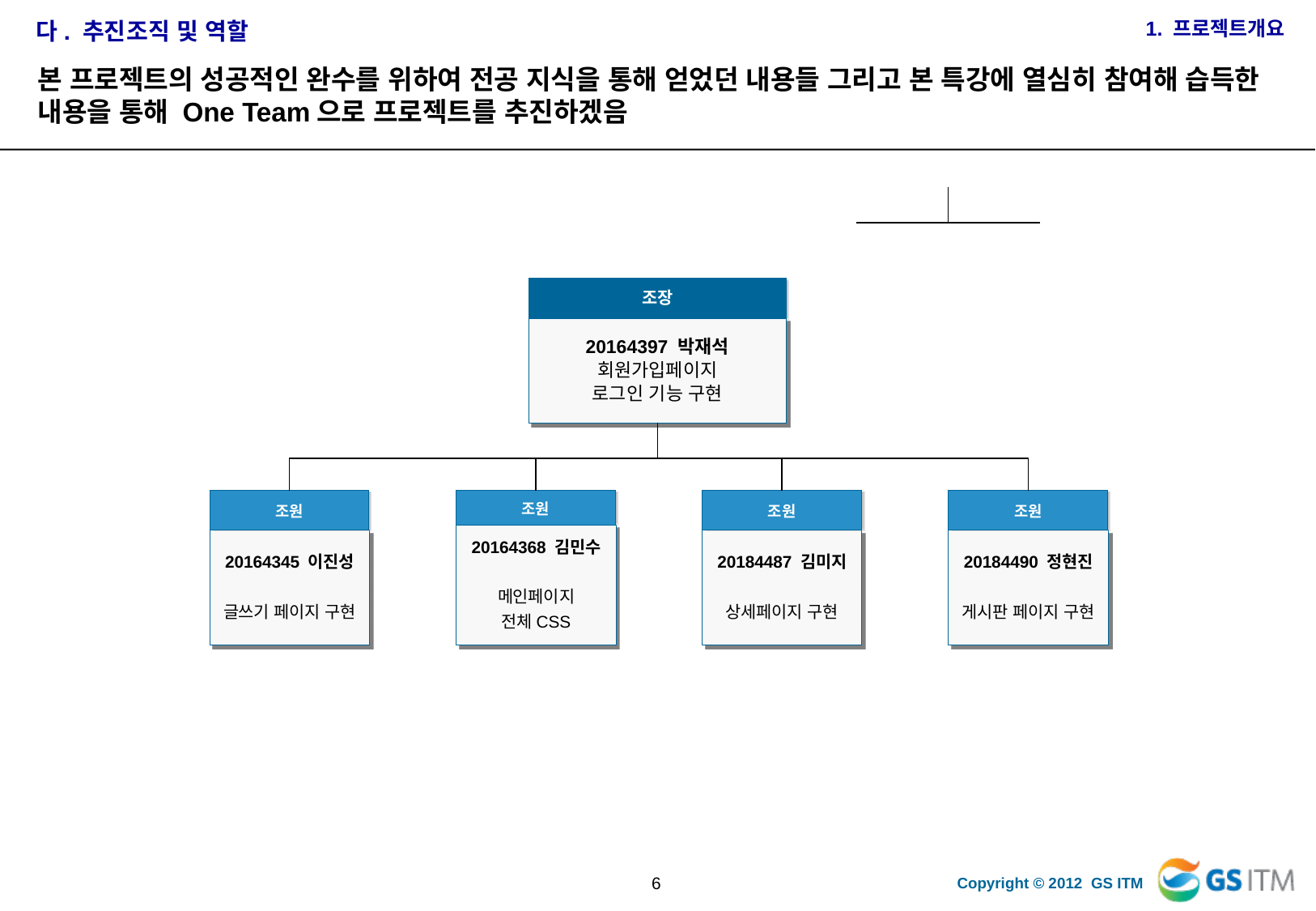

다. 추진조직 및 역할
1. 프로젝트개요
본 프로젝트의 성공적인 완수를 위하여 전공 지식을 통해 얻었던 내용들 그리고 본 특강에 열심히 참여해 습득한 내용을 통해 One Team으로 프로젝트를 추진하겠음
조장
20164397 박재석
회원가입페이지
로그인 기능 구현
조원
20164345 이진성

글쓰기 페이지 구현
조원
20164368 김민수

메인페이지
전체CSS
조원
20184487 김미지

상세페이지 구현
조원
20184490 정현진

게시판 페이지 구현
6